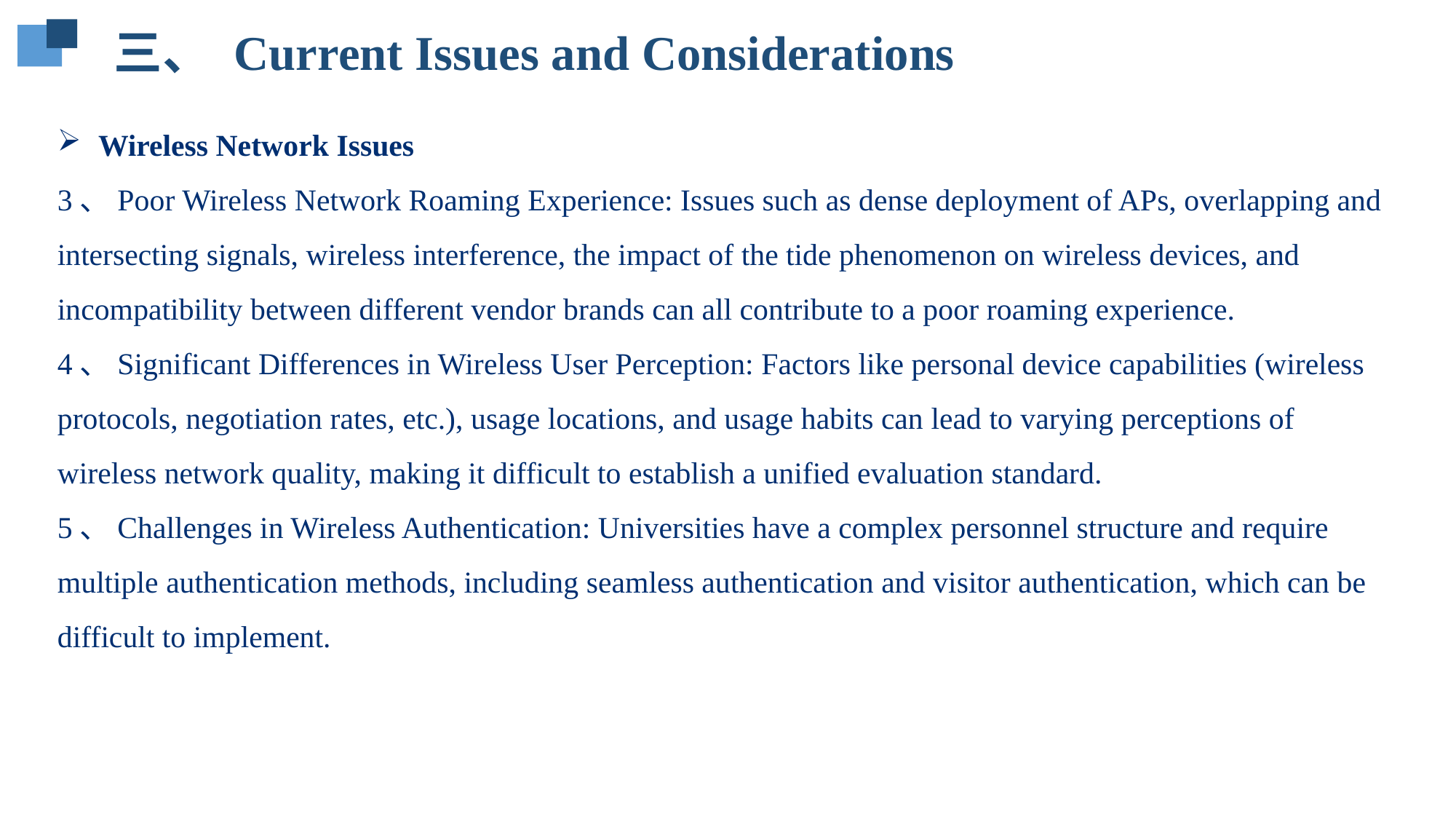

三、 Current Issues and Considerations

Wireless Network Issues
3、Poor Wireless Network Roaming Experience: Issues such as dense deployment of APs, overlapping and intersecting signals, wireless interference, the impact of the tide phenomenon on wireless devices, and incompatibility between different vendor brands can all contribute to a poor roaming experience.
4、Significant Differences in Wireless User Perception: Factors like personal device capabilities (wireless protocols, negotiation rates, etc.), usage locations, and usage habits can lead to varying perceptions of wireless network quality, making it difficult to establish a unified evaluation standard.
5、Challenges in Wireless Authentication: Universities have a complex personnel structure and require multiple authentication methods, including seamless authentication and visitor authentication, which can be difficult to implement.